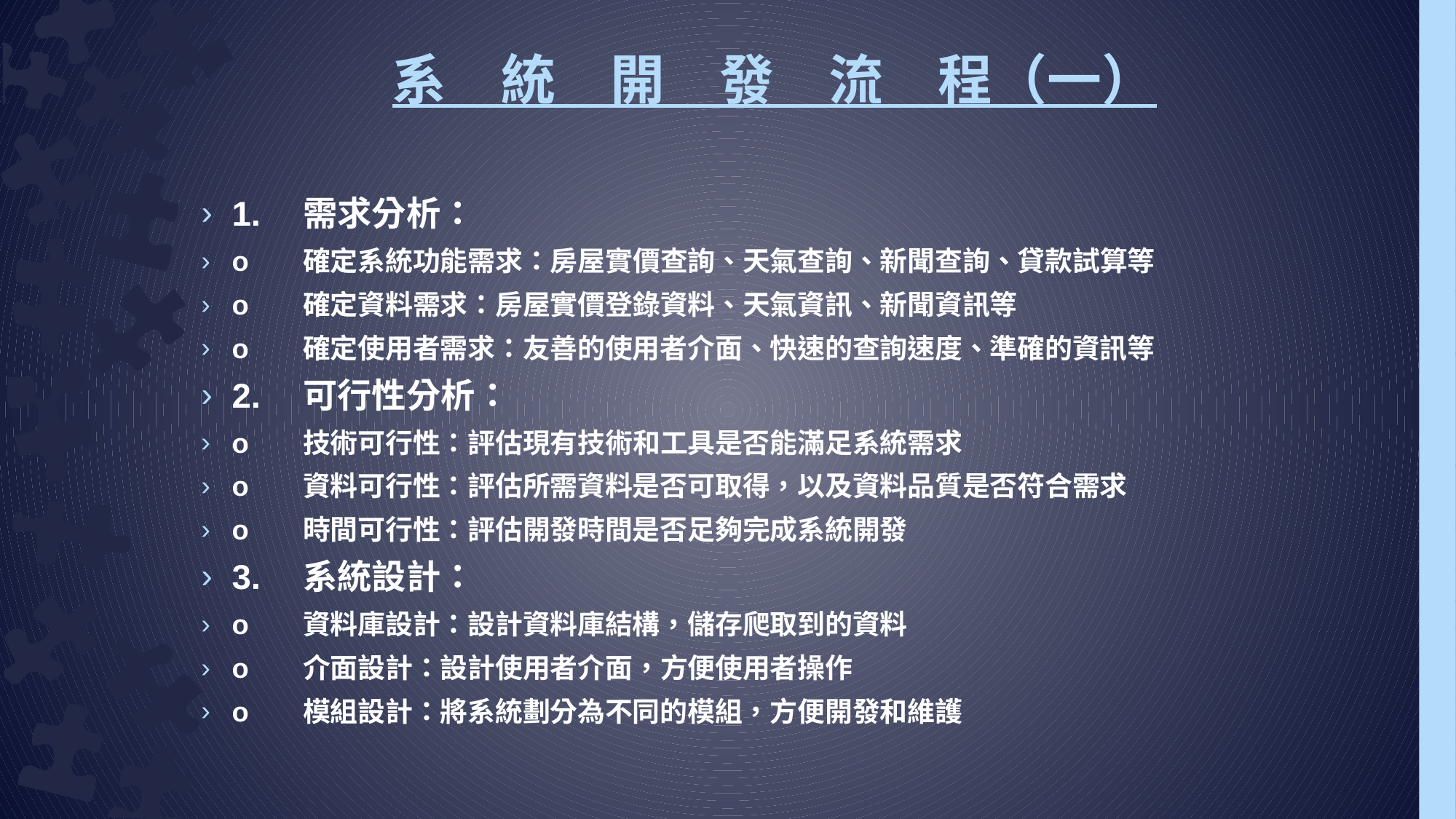

# 系　統　開　發　流　程（一）
1.	需求分析：
o	確定系統功能需求：房屋實價查詢、天氣查詢、新聞查詢、貸款試算等
o	確定資料需求：房屋實價登錄資料、天氣資訊、新聞資訊等
o	確定使用者需求：友善的使用者介面、快速的查詢速度、準確的資訊等
2.	可行性分析：
o	技術可行性：評估現有技術和工具是否能滿足系統需求
o	資料可行性：評估所需資料是否可取得，以及資料品質是否符合需求
o	時間可行性：評估開發時間是否足夠完成系統開發
3.	系統設計：
o	資料庫設計：設計資料庫結構，儲存爬取到的資料
o	介面設計：設計使用者介面，方便使用者操作
o	模組設計：將系統劃分為不同的模組，方便開發和維護